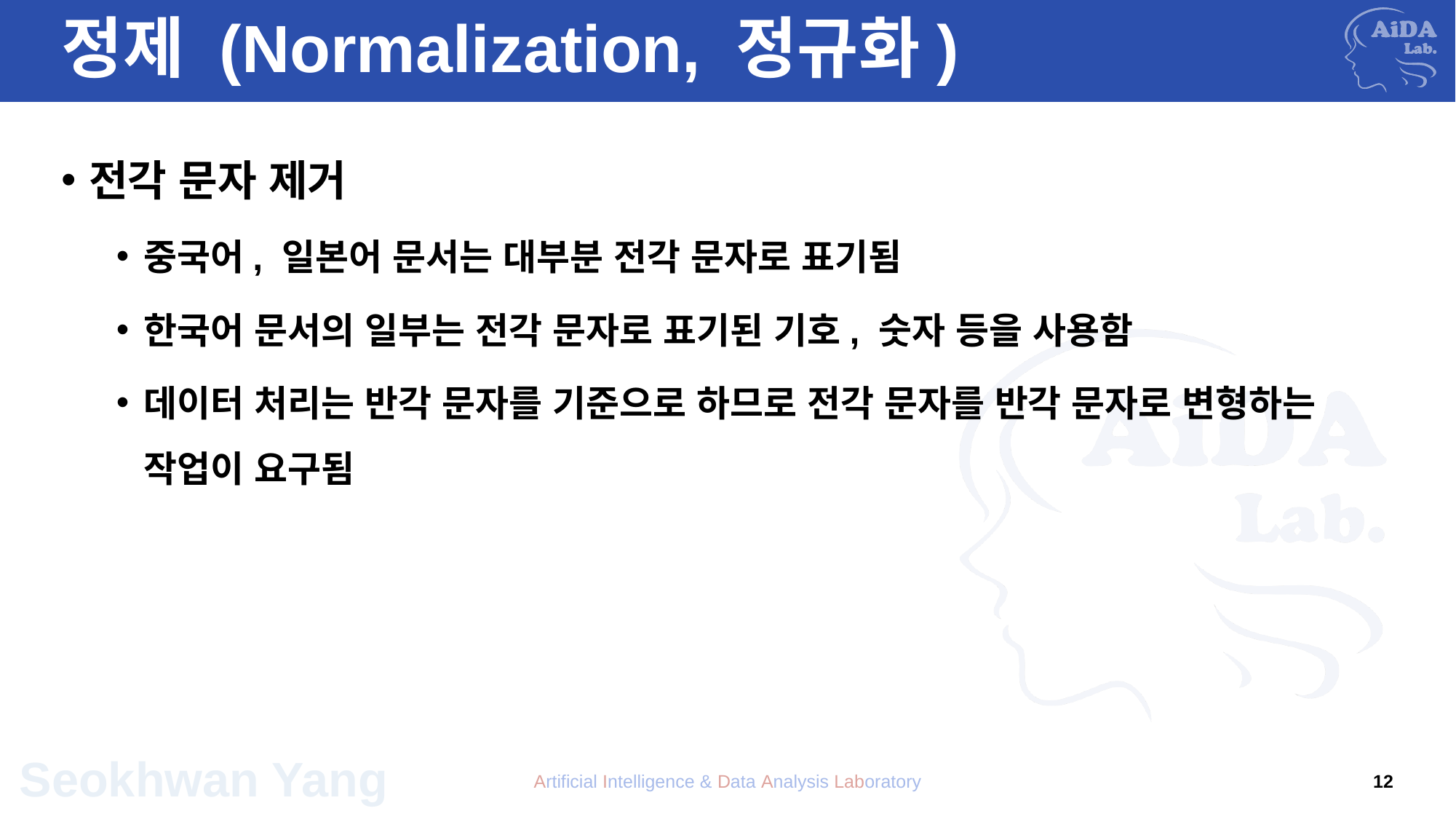

# 정제 (Normalization, 정규화)
전각 문자 제거
중국어, 일본어 문서는 대부분 전각 문자로 표기됨
한국어 문서의 일부는 전각 문자로 표기된 기호, 숫자 등을 사용함
데이터 처리는 반각 문자를 기준으로 하므로 전각 문자를 반각 문자로 변형하는 작업이 요구됨
Artificial Intelligence & Data Analysis Laboratory
12